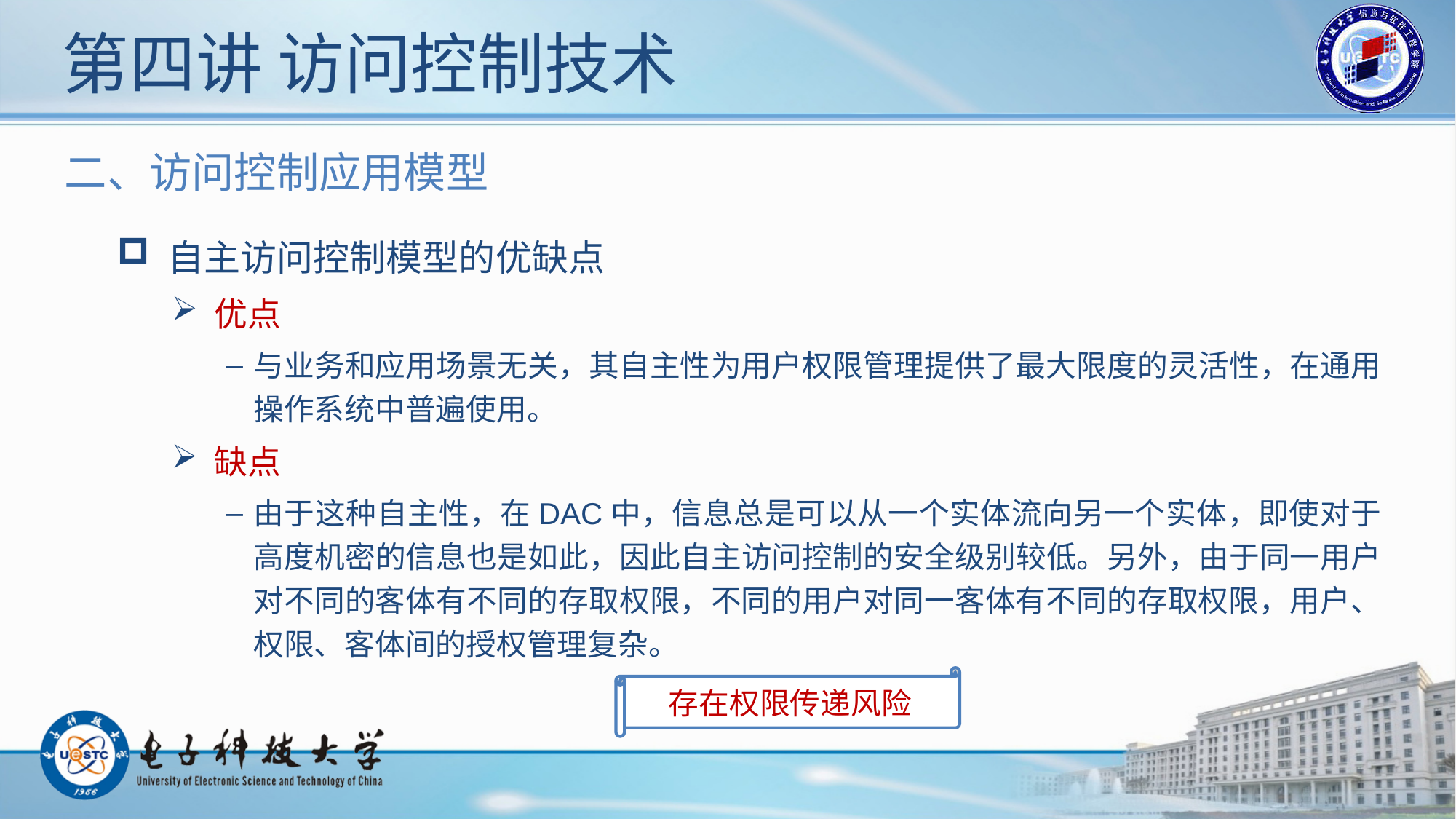

# 第四讲 访问控制技术
二、访问控制应用模型
 自主访问控制模型的优缺点
 优点
与业务和应用场景无关，其自主性为用户权限管理提供了最大限度的灵活性，在通用操作系统中普遍使用。
 缺点
由于这种自主性，在DAC中，信息总是可以从一个实体流向另一个实体，即使对于高度机密的信息也是如此，因此自主访问控制的安全级别较低。另外，由于同一用户对不同的客体有不同的存取权限，不同的用户对同一客体有不同的存取权限，用户、权限、客体间的授权管理复杂。
存在权限传递风险